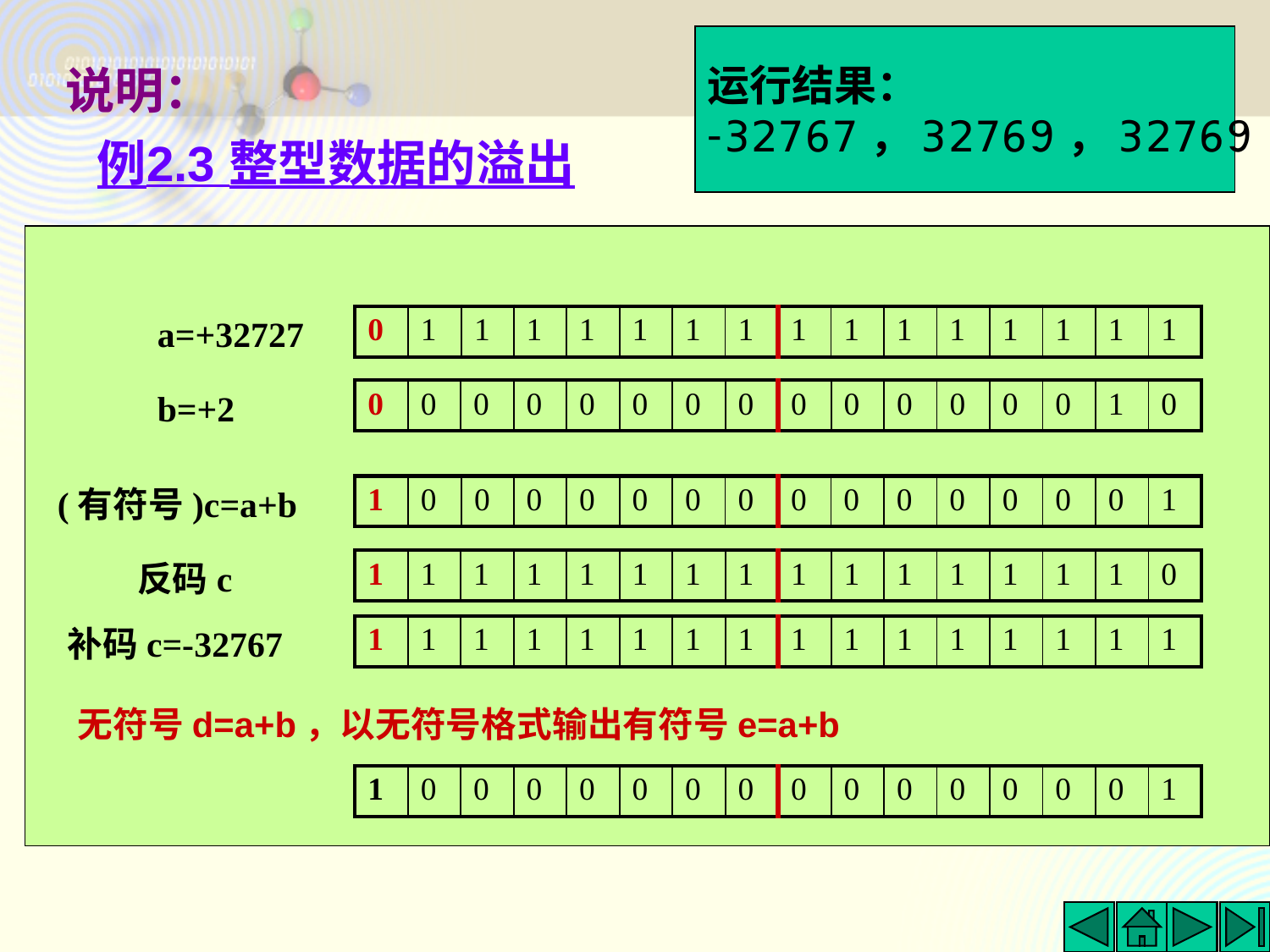

运行结果：
-32767，32769，32769
说明：
例2.3 整型数据的溢出
#include <stdio.h>
main()
{ int  a=32767;
  short int c;
  unsigned int b=2,d;
  int e;
  c=a+b;
  d=a+b;
  e=a+b;
  rintf("c=%d,d=%u,e=%u",c,d,e);
}

a=+32727
| 0 | 1 | 1 | 1 | 1 | 1 | 1 | 1 | 1 | 1 | 1 | 1 | 1 | 1 | 1 | 1 |
| --- | --- | --- | --- | --- | --- | --- | --- | --- | --- | --- | --- | --- | --- | --- | --- |
b=+2
| 0 | 0 | 0 | 0 | 0 | 0 | 0 | 0 | 0 | 0 | 0 | 0 | 0 | 0 | 1 | 0 |
| --- | --- | --- | --- | --- | --- | --- | --- | --- | --- | --- | --- | --- | --- | --- | --- |
(有符号)c=a+b
| 1 | 0 | 0 | 0 | 0 | 0 | 0 | 0 | 0 | 0 | 0 | 0 | 0 | 0 | 0 | 1 |
| --- | --- | --- | --- | --- | --- | --- | --- | --- | --- | --- | --- | --- | --- | --- | --- |
反码c
| 1 | 1 | 1 | 1 | 1 | 1 | 1 | 1 | 1 | 1 | 1 | 1 | 1 | 1 | 1 | 0 |
| --- | --- | --- | --- | --- | --- | --- | --- | --- | --- | --- | --- | --- | --- | --- | --- |
补码c=-32767
| 1 | 1 | 1 | 1 | 1 | 1 | 1 | 1 | 1 | 1 | 1 | 1 | 1 | 1 | 1 | 1 |
| --- | --- | --- | --- | --- | --- | --- | --- | --- | --- | --- | --- | --- | --- | --- | --- |
无符号d=a+b，以无符号格式输出有符号e=a+b
| 1 | 0 | 0 | 0 | 0 | 0 | 0 | 0 | 0 | 0 | 0 | 0 | 0 | 0 | 0 | 1 |
| --- | --- | --- | --- | --- | --- | --- | --- | --- | --- | --- | --- | --- | --- | --- | --- |